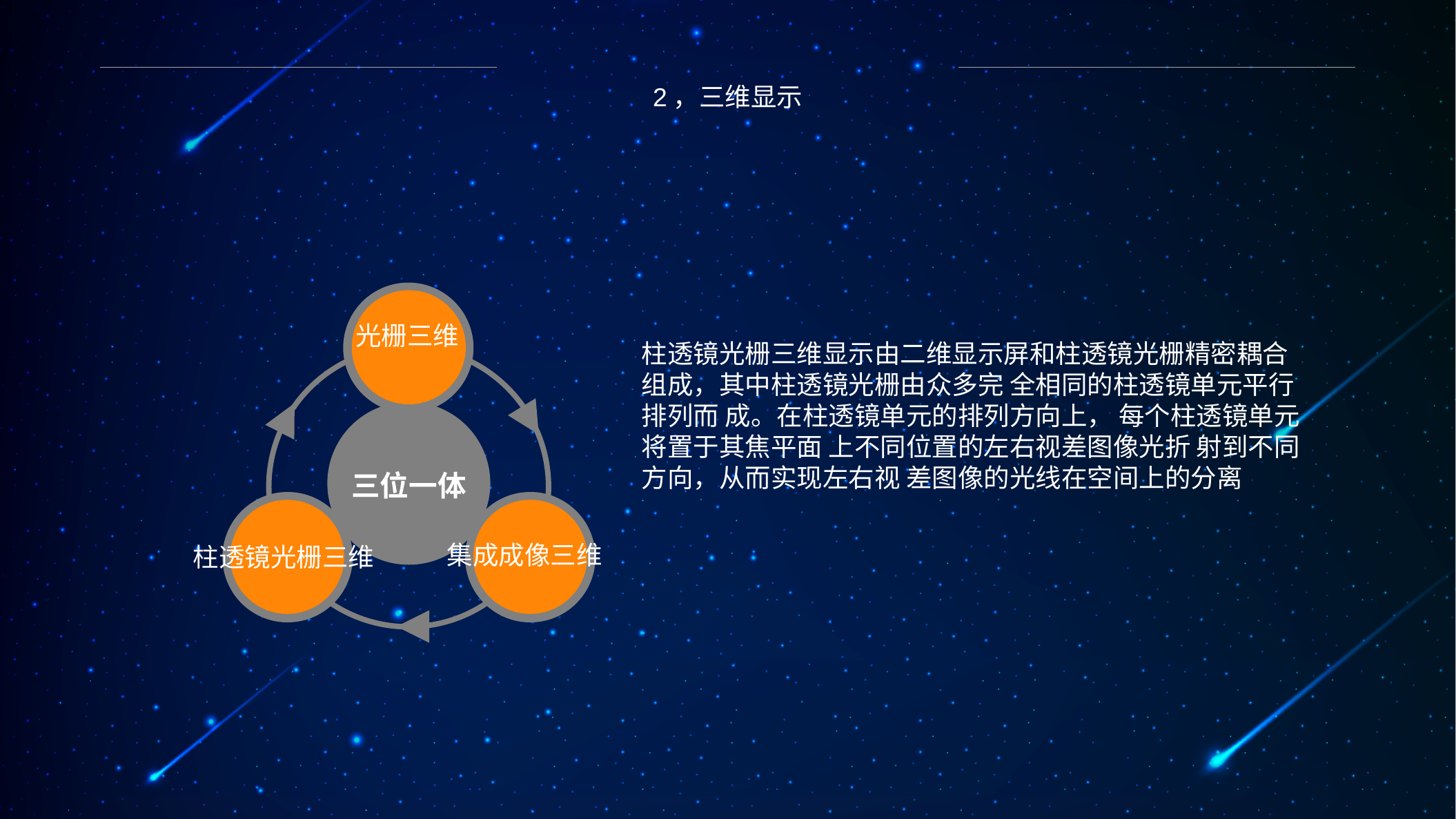

2，三维显示

光栅三维
柱透镜光栅三维显示由二维显示屏和柱透镜光栅精密耦合 组成，其中柱透镜光栅由众多完 全相同的柱透镜单元平行排列而 成。在柱透镜单元的排列方向上， 每个柱透镜单元将置于其焦平面 上不同位置的左右视差图像光折 射到不同方向，从而实现左右视 差图像的光线在空间上的分离

三位一体
集成成像三维
柱透镜光栅三维